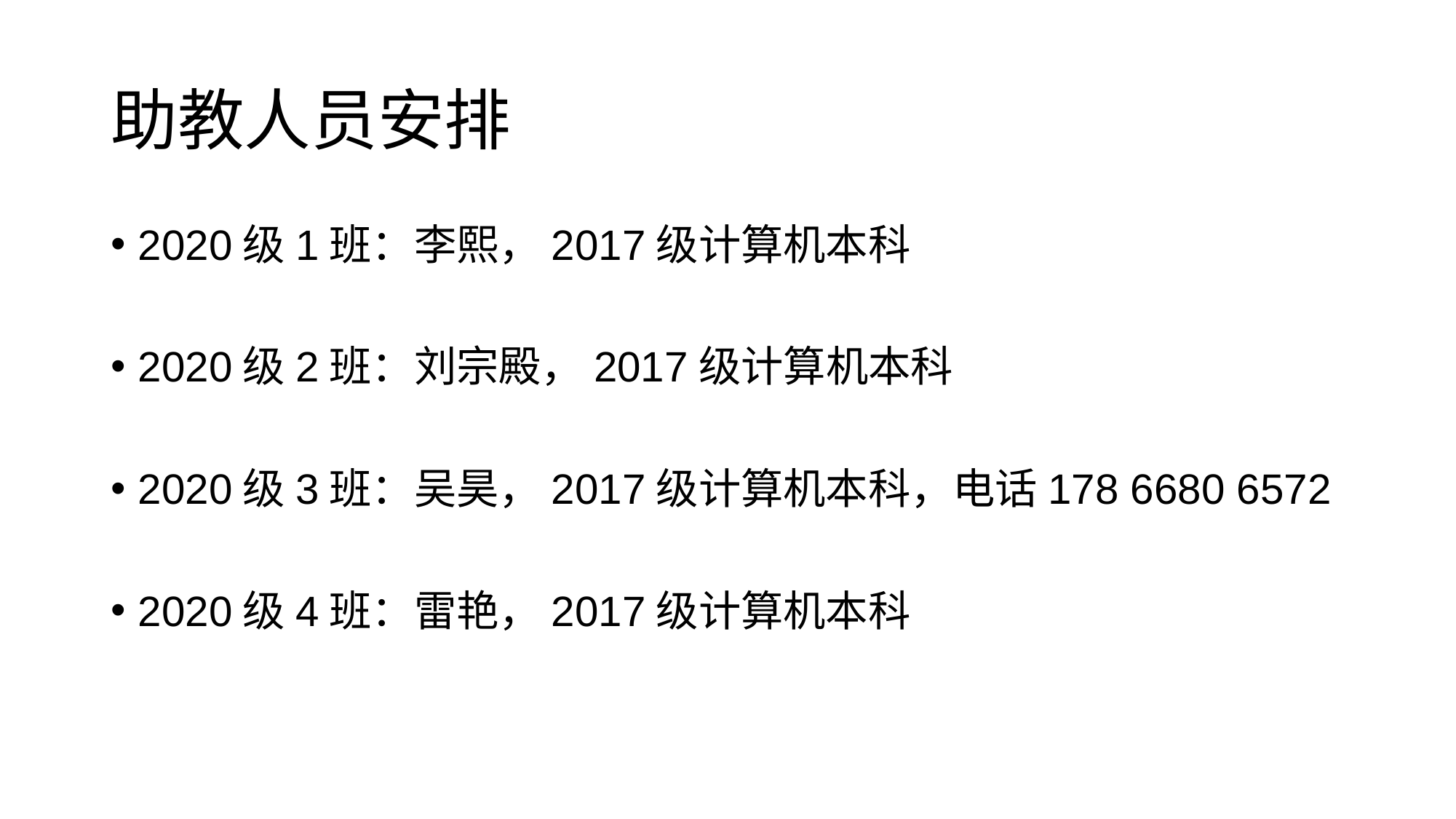

# 助教人员安排
2020级1班：李熙，2017级计算机本科

2020级2班：刘宗殿，2017级计算机本科

2020级3班：吴昊，2017级计算机本科，电话178 6680 6572

2020级4班：雷艳，2017级计算机本科